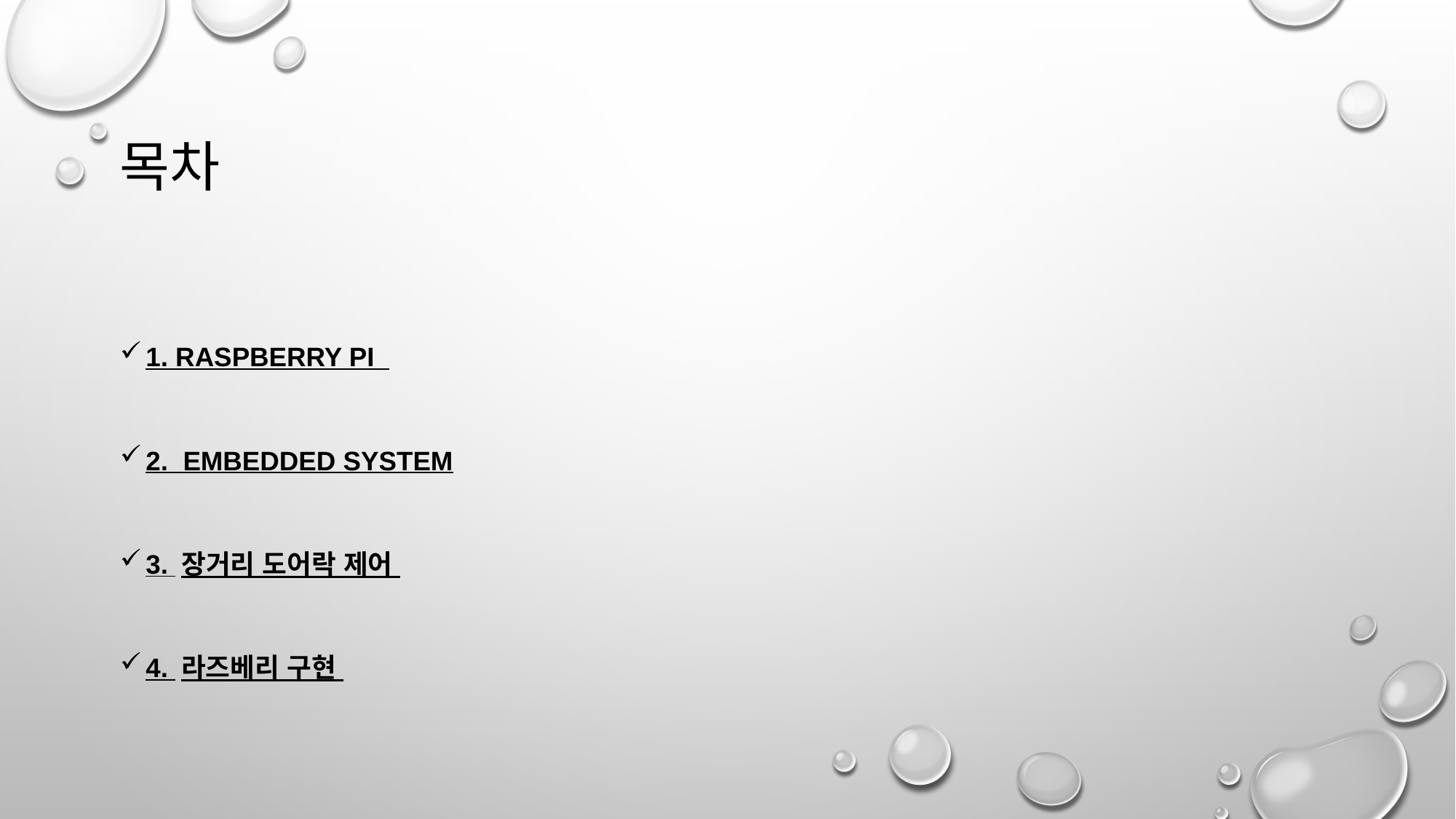

# 목차

1. Raspberry Pi

2.  embedded system

3. 장거리 도어락 제어

4. 라즈베리 구현